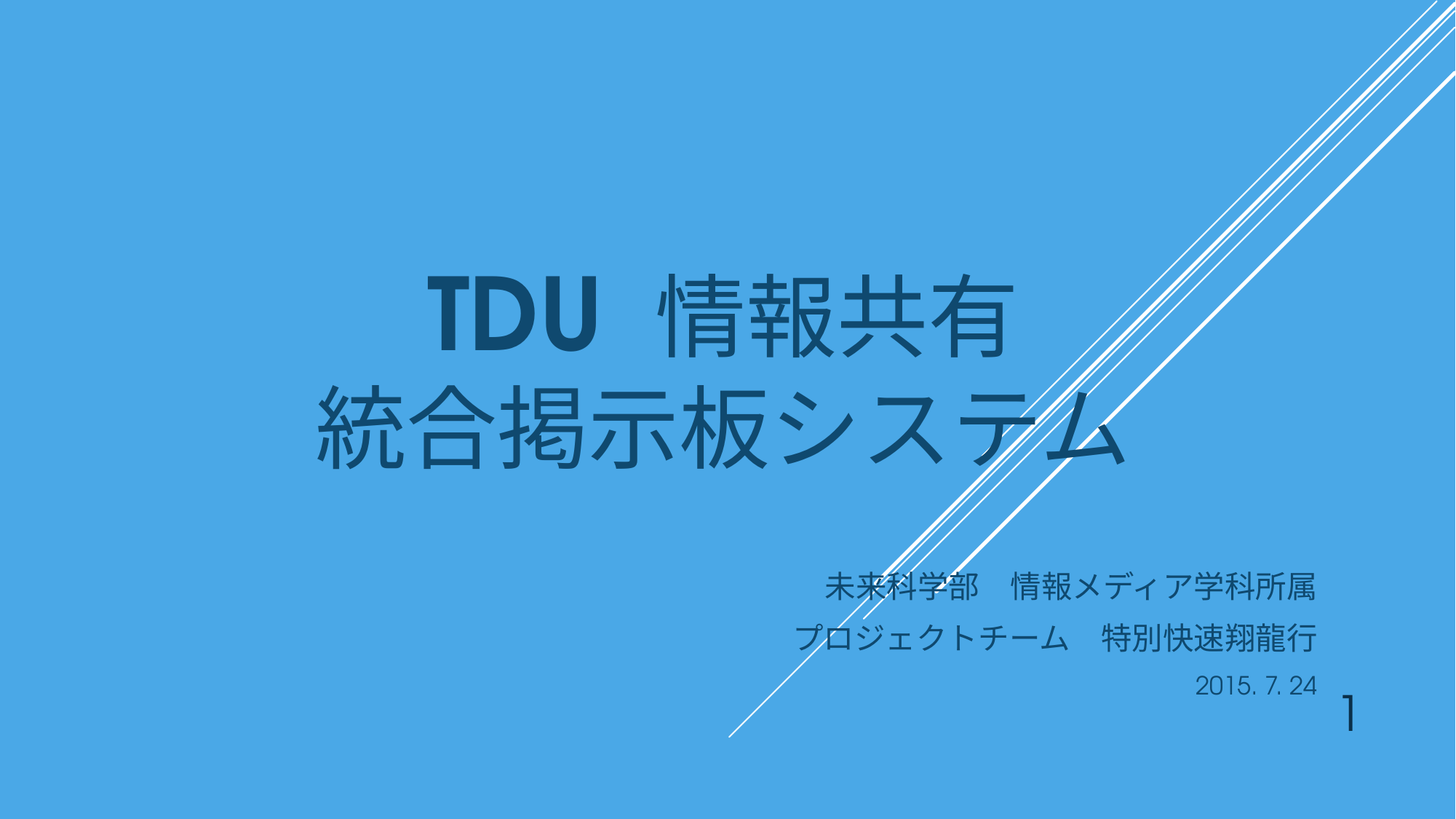

# TDU 情報共有 統合掲示板システム

未来科学部　情報メディア学科所属
プロジェクトチーム　特別快速翔龍行
2015. 7. 24

 1